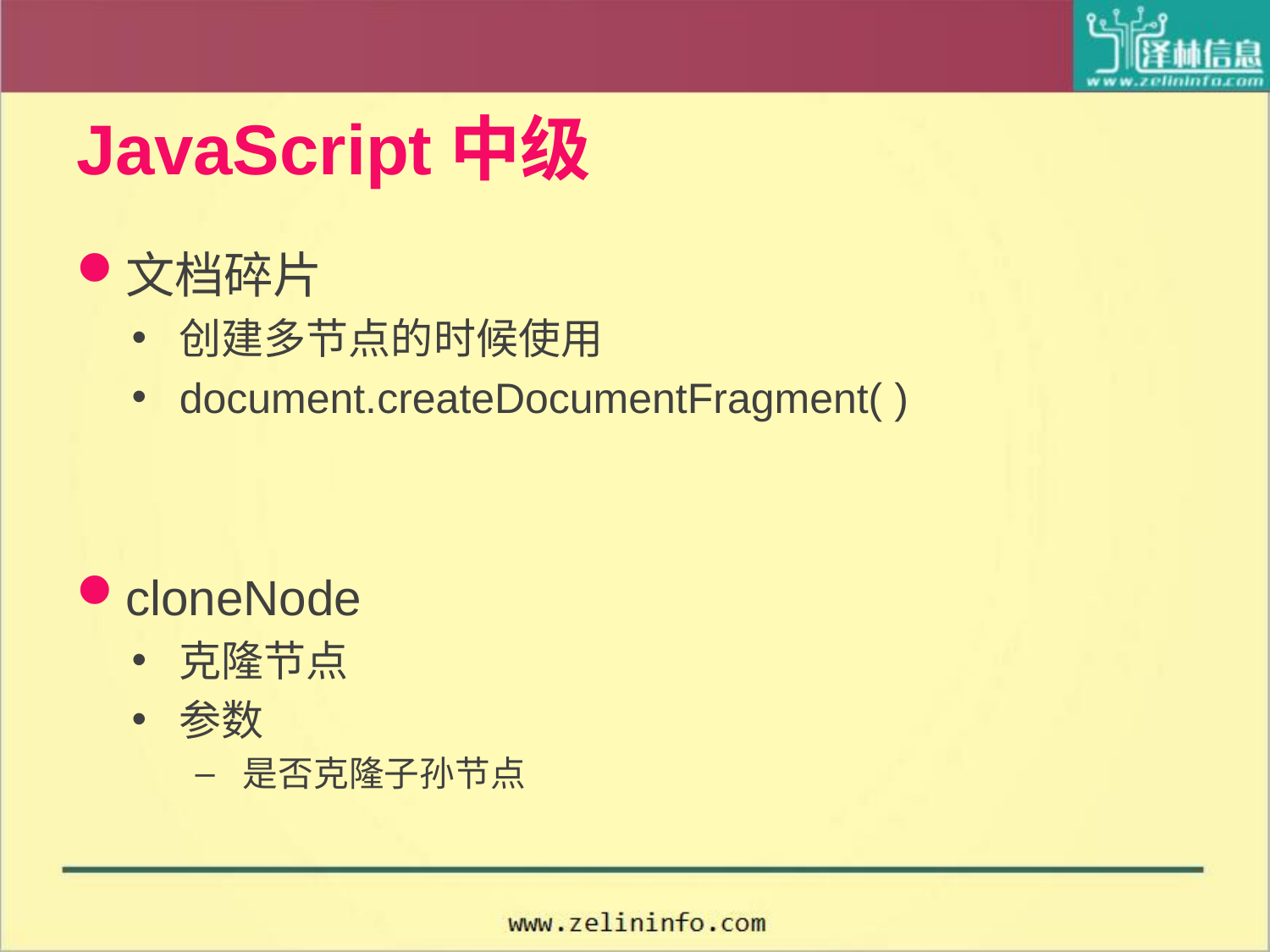

# JavaScript中级
文档碎片
创建多节点的时候使用
document.createDocumentFragment( )

cloneNode
克隆节点
参数
是否克隆子孙节点